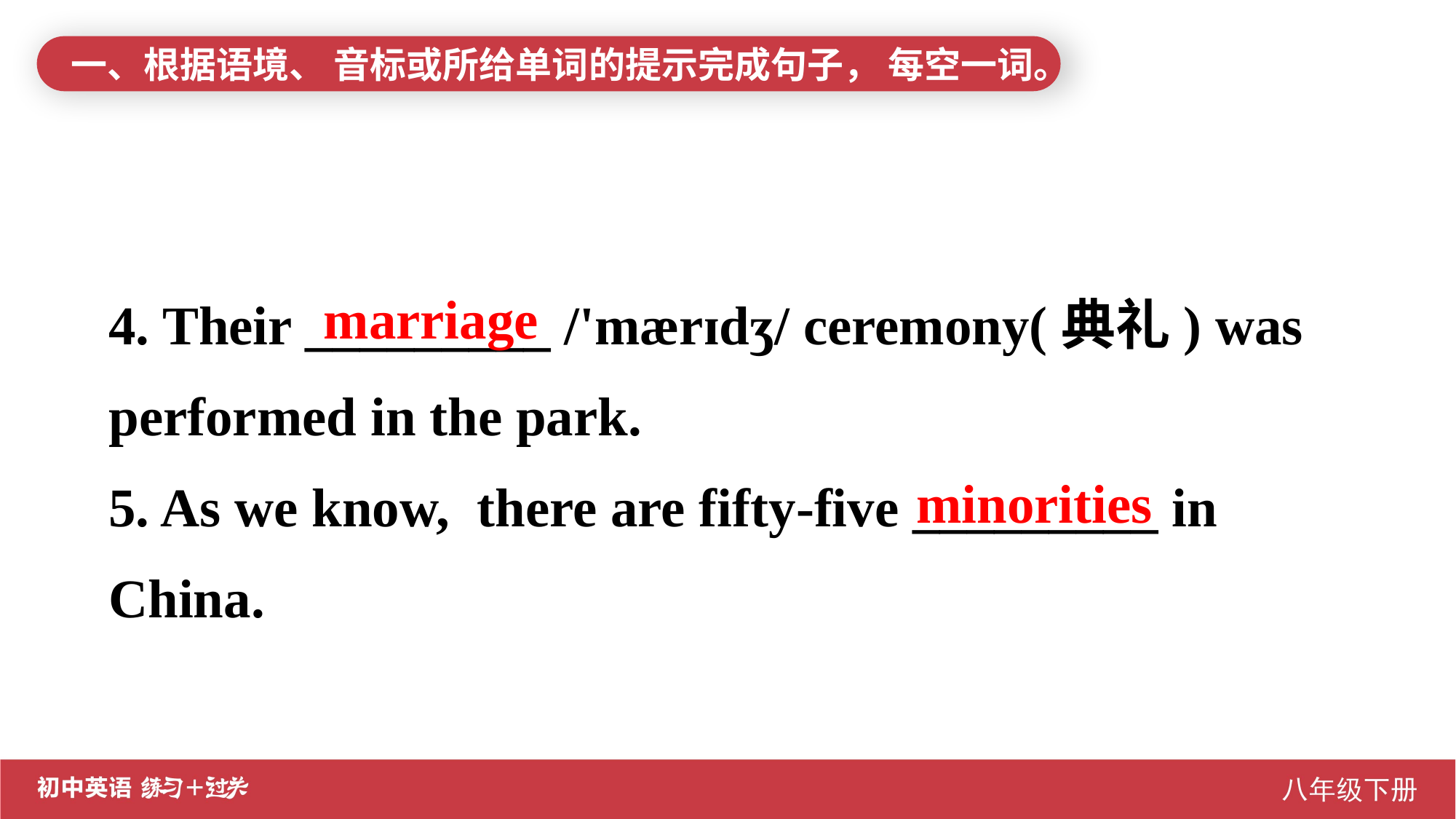

一、根据语境、 音标或所给单词的提示完成句子， 每空一词。
4. Their _________ /'mærɪdʒ/ ceremony(典礼) was performed in the park.
5. As we know,  there are fifty-five _________ in China.
marriage
minorities